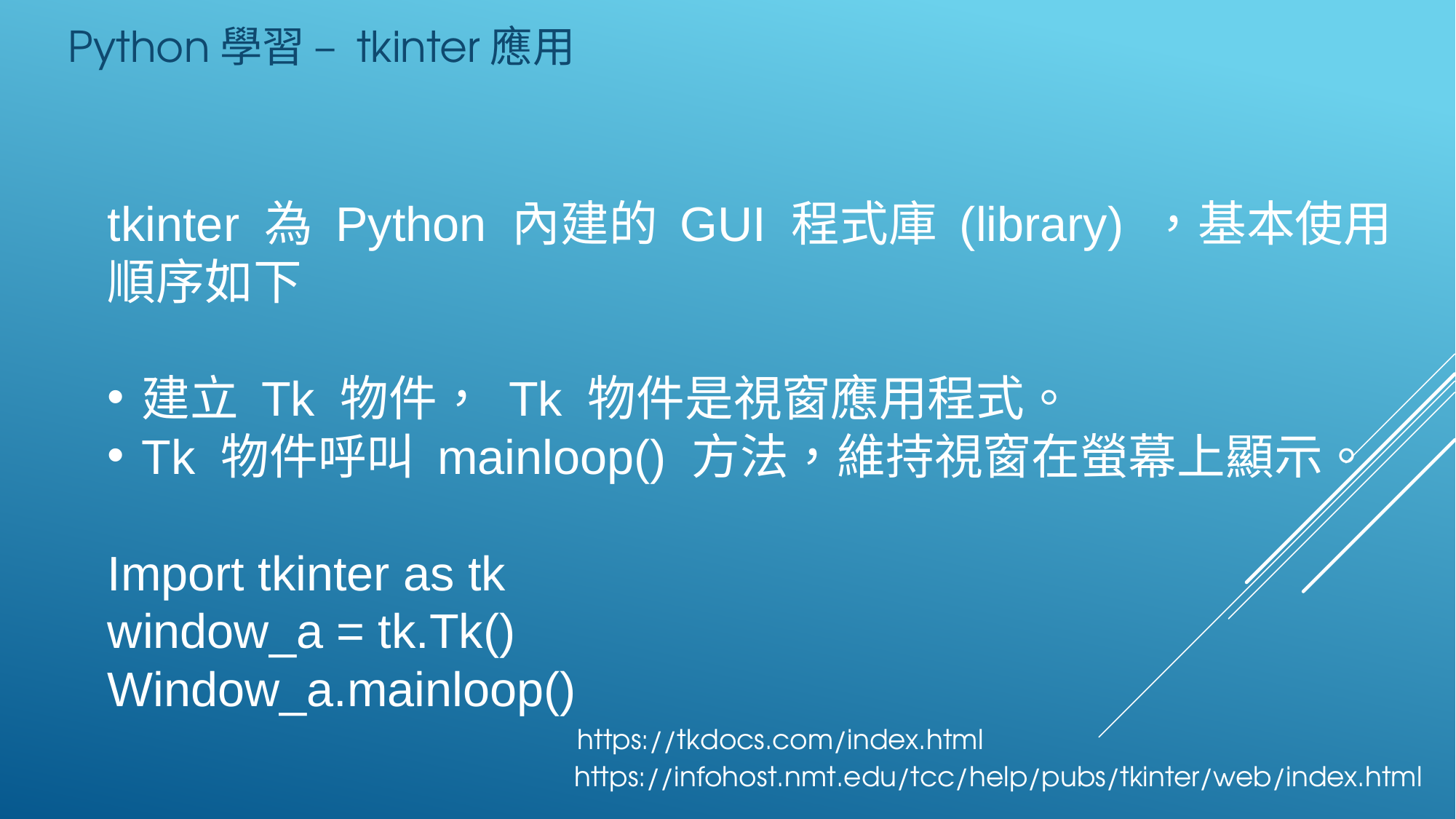

Python學習 – tkinter應用
tkinter 為 Python 內建的 GUI 程式庫 (library) ，基本使用順序如下

建立 Tk 物件， Tk 物件是視窗應用程式。
Tk 物件呼叫 mainloop() 方法，維持視窗在螢幕上顯示。

Import tkinter as tk
window_a = tk.Tk()
Window_a.mainloop()

https://tkdocs.com/index.html
https://infohost.nmt.edu/tcc/help/pubs/tkinter/web/index.html